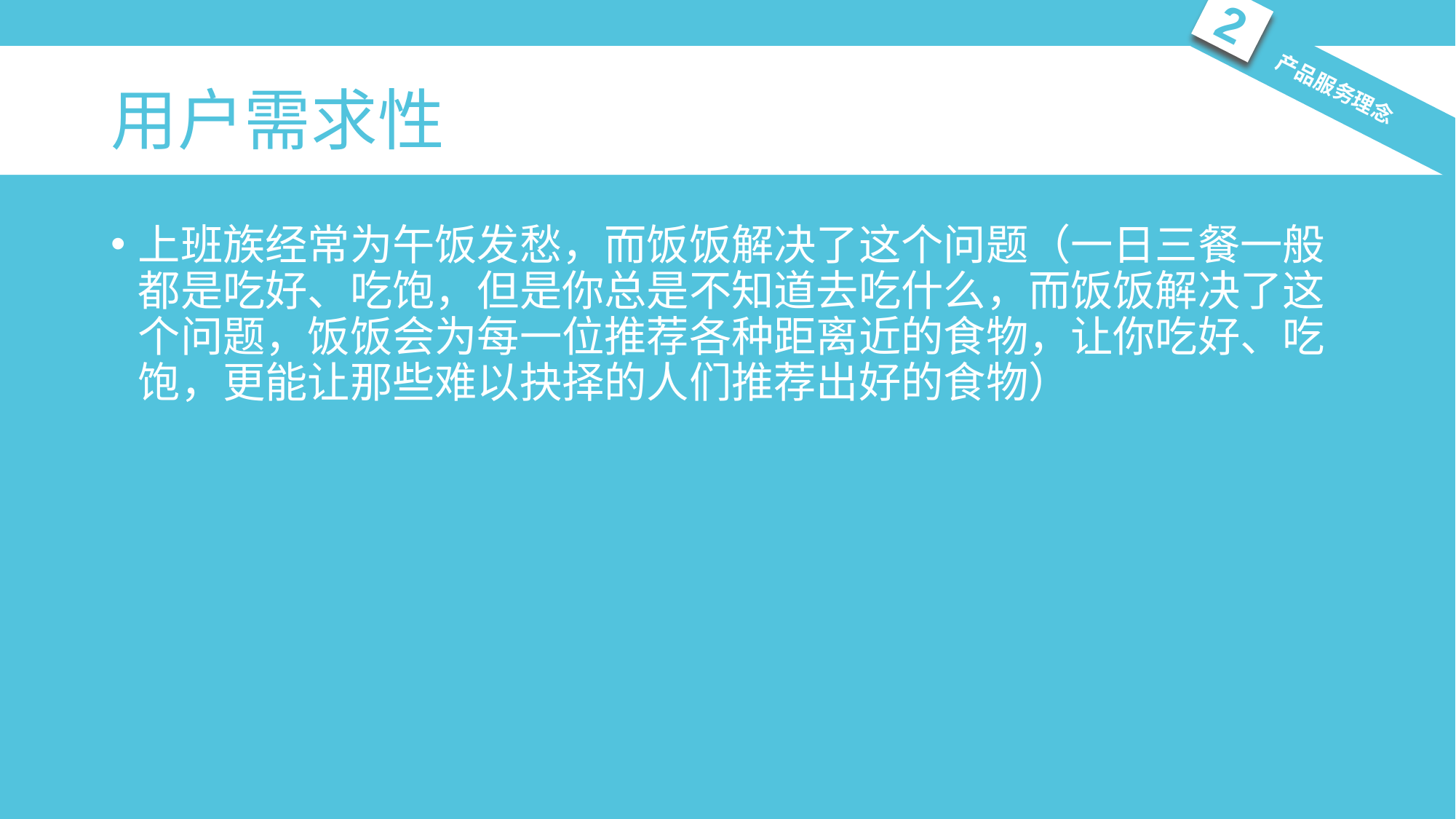

2
# 用户需求性

  产品服务理念
上班族经常为午饭发愁，而饭饭解决了这个问题（一日三餐一般都是吃好、吃饱，但是你总是不知道去吃什么，而饭饭解决了这个问题，饭饭会为每一位推荐各种距离近的食物，让你吃好、吃饱，更能让那些难以抉择的人们推荐出好的食物）